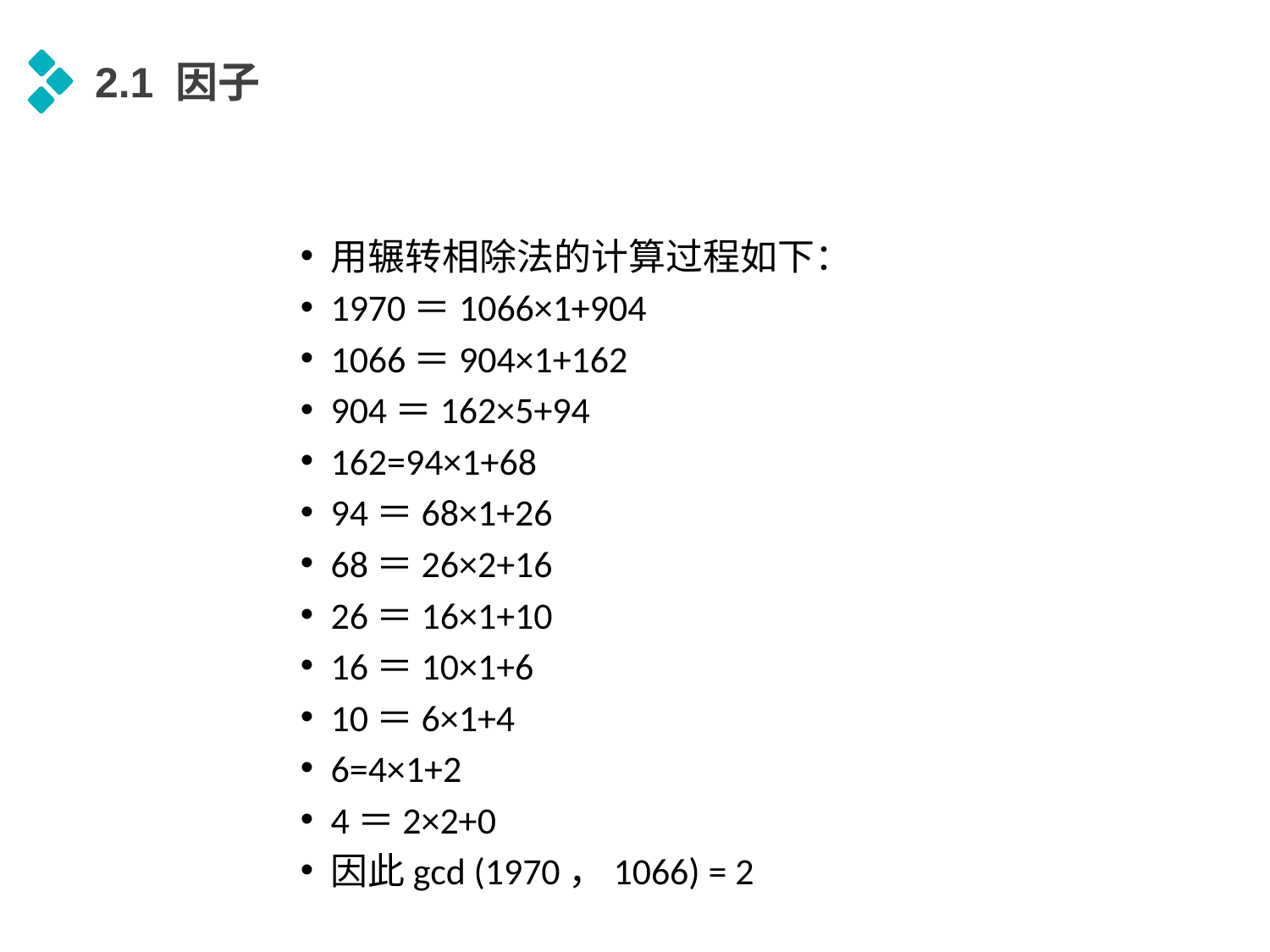

2.1 因子

用辗转相除法的计算过程如下：
1970＝1066×1+904
1066＝904×1+162
904＝162×5+94
162=94×1+68
94＝68×1+26
68＝26×2+16
26＝16×1+10
16＝10×1+6
10＝6×1+4
6=4×1+2
4＝2×2+0
因此gcd (1970，1066) = 2
延时符